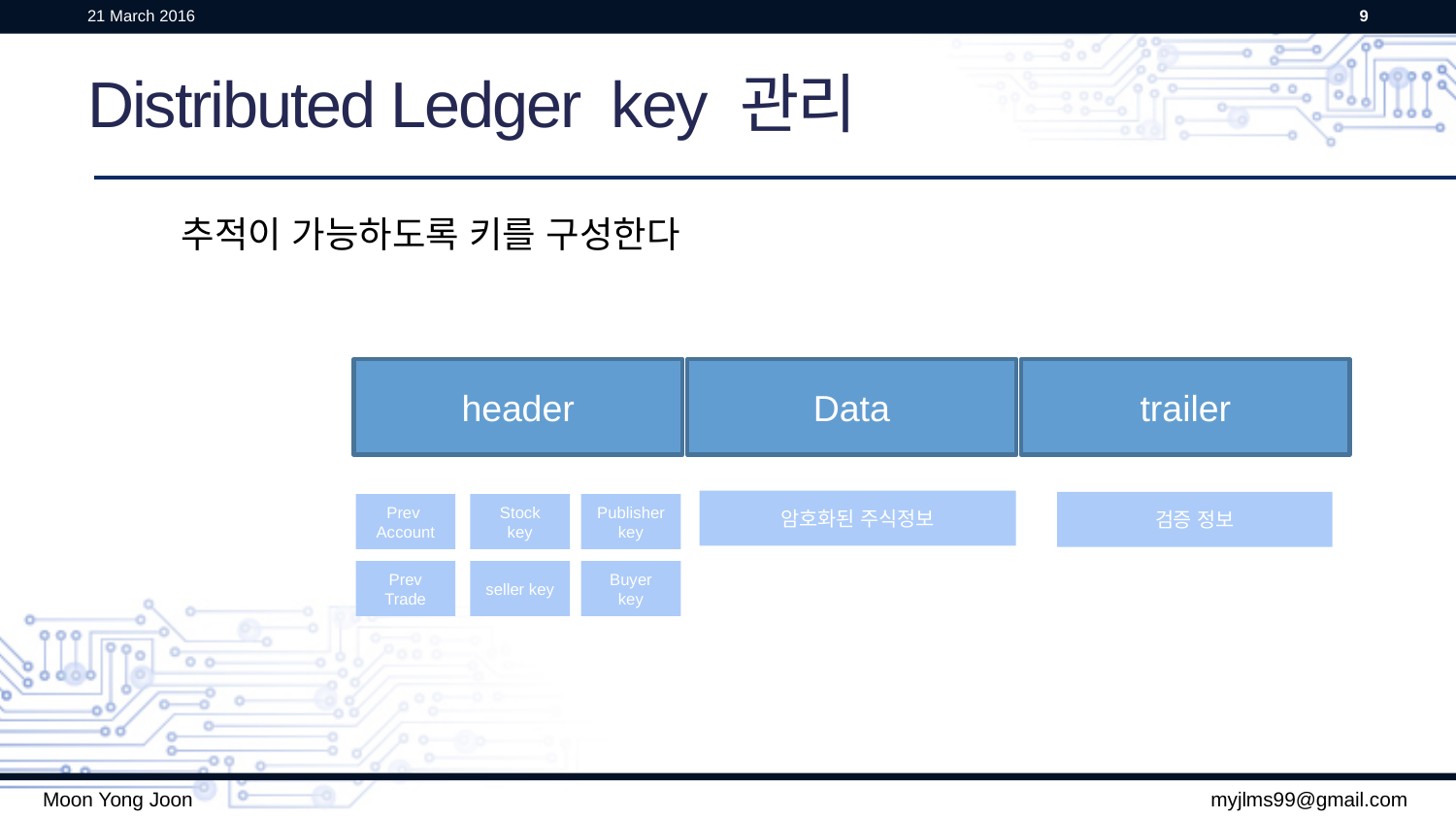

21 March 2016
9
# Distributed Ledger  key 관리
추적이 가능하도록 키를 구성한다
header
Data
trailer
암호화된 주식정보
검증 정보
Prev
Account
Stock key
Publisher key
Prev Trade
seller key
Buyer key
Moon Yong Joon
myjlms99@gmail.com